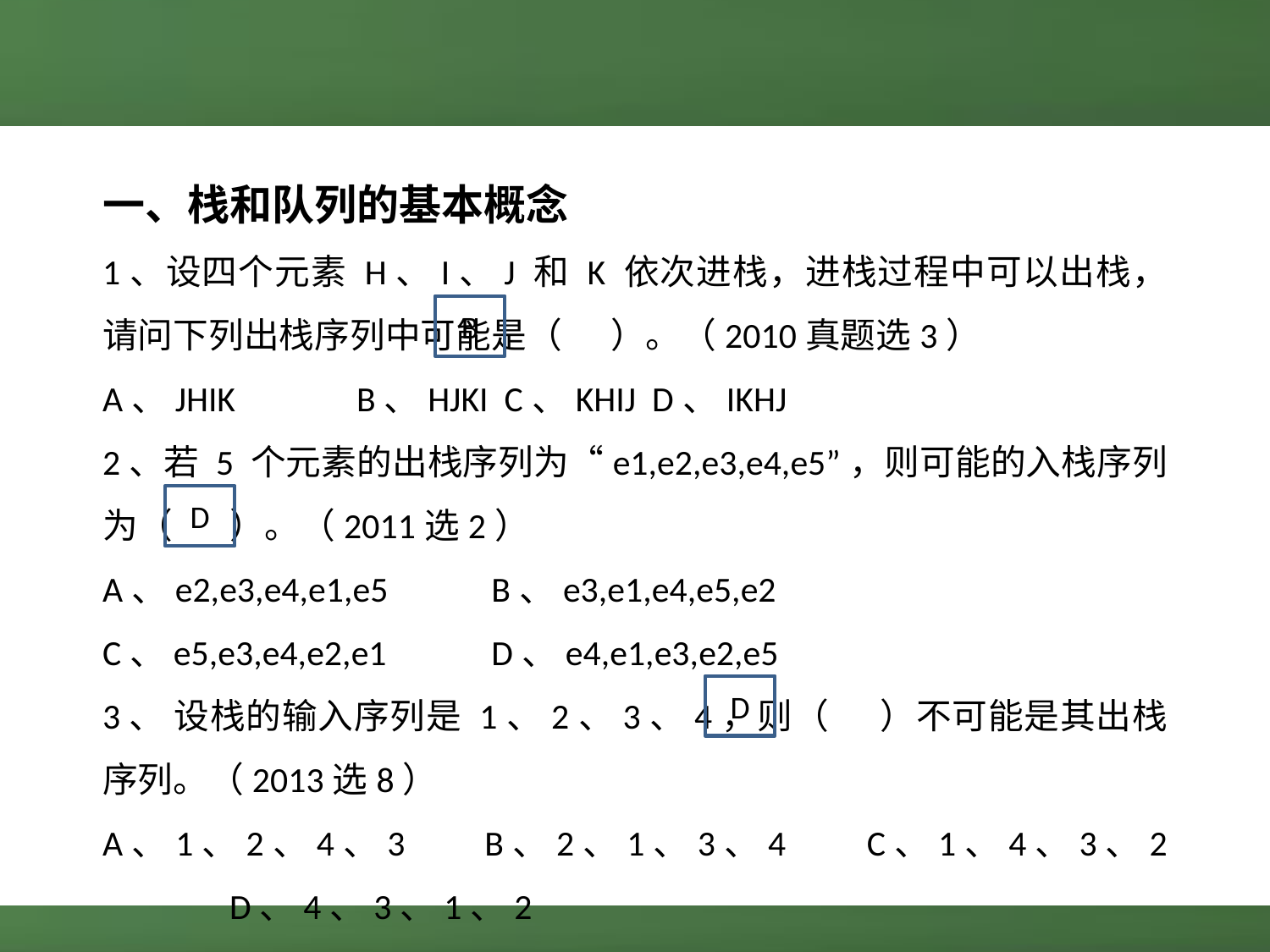

一、栈和队列的基本概念
1、设四个元素 H、I、J 和 K 依次进栈，进栈过程中可以出栈，请问下列出栈序列中可能是（	）。（2010真题选3）
A、JHIK	B、HJKI  C、KHIJ  D、IKHJ
2、若 5 个元素的出栈序列为“e1,e2,e3,e4,e5”，则可能的入栈序列为（	）。（2011选2）
A、e2,e3,e4,e1,e5	 B、e3,e1,e4,e5,e2
C、e5,e3,e4,e2,e1	 D、e4,e1,e3,e2,e5
3、 设栈的输入序列是 1、2、3、4，则（	）不可能是其出栈序列。（2013选8）
A、1、2、4、3	B、2、1、3、4	C、1、4、3、2	D、4、3、1、2
B
D
D